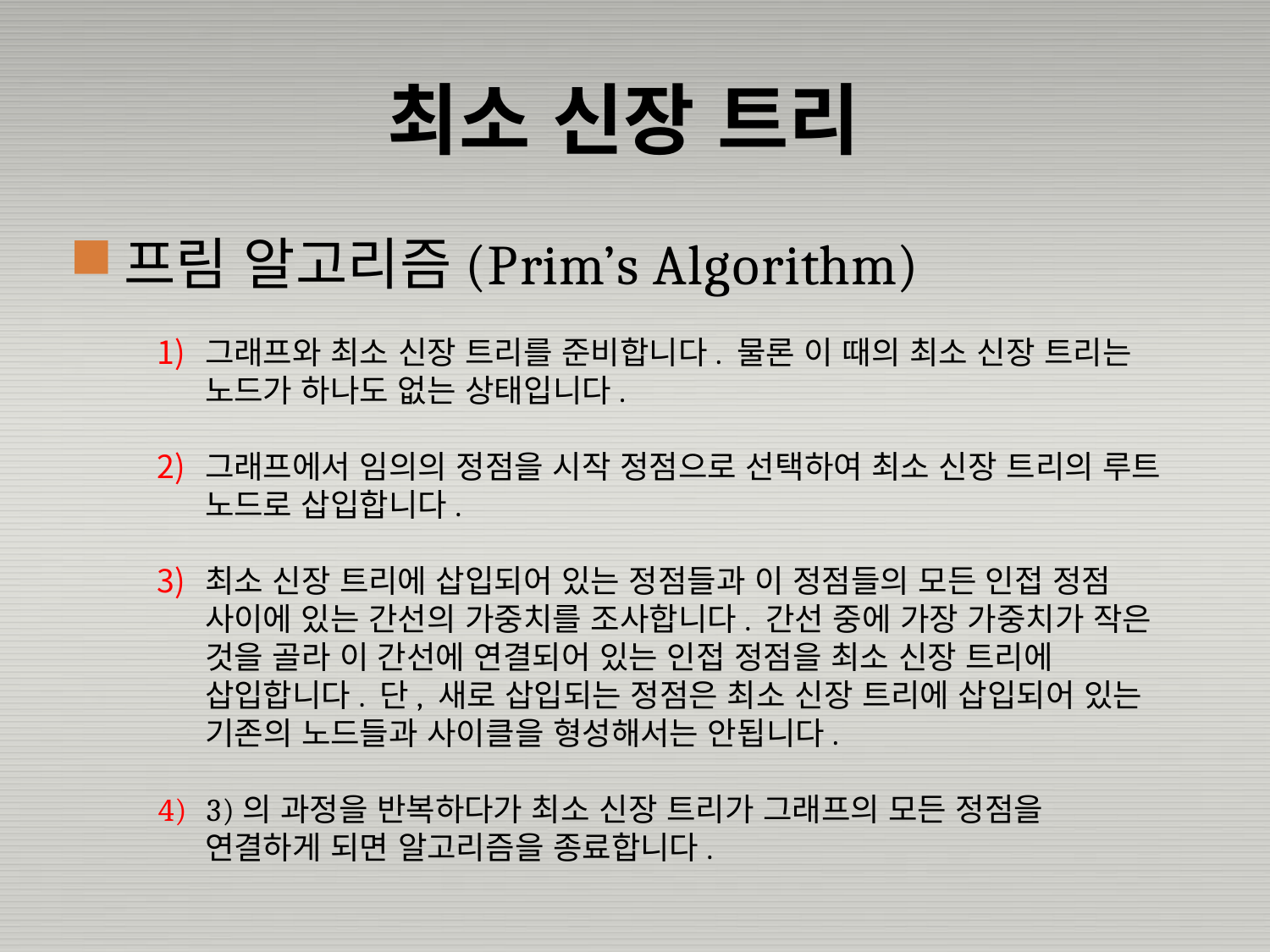

# 최소 신장 트리
프림 알고리즘(Prim’s Algorithm)
그래프와 최소 신장 트리를 준비합니다. 물론 이 때의 최소 신장 트리는 노드가 하나도 없는 상태입니다.

그래프에서 임의의 정점을 시작 정점으로 선택하여 최소 신장 트리의 루트 노드로 삽입합니다.

최소 신장 트리에 삽입되어 있는 정점들과 이 정점들의 모든 인접 정점 사이에 있는 간선의 가중치를 조사합니다. 간선 중에 가장 가중치가 작은 것을 골라 이 간선에 연결되어 있는 인접 정점을 최소 신장 트리에 삽입합니다. 단, 새로 삽입되는 정점은 최소 신장 트리에 삽입되어 있는 기존의 노드들과 사이클을 형성해서는 안됩니다.

3)의 과정을 반복하다가 최소 신장 트리가 그래프의 모든 정점을 연결하게 되면 알고리즘을 종료합니다.